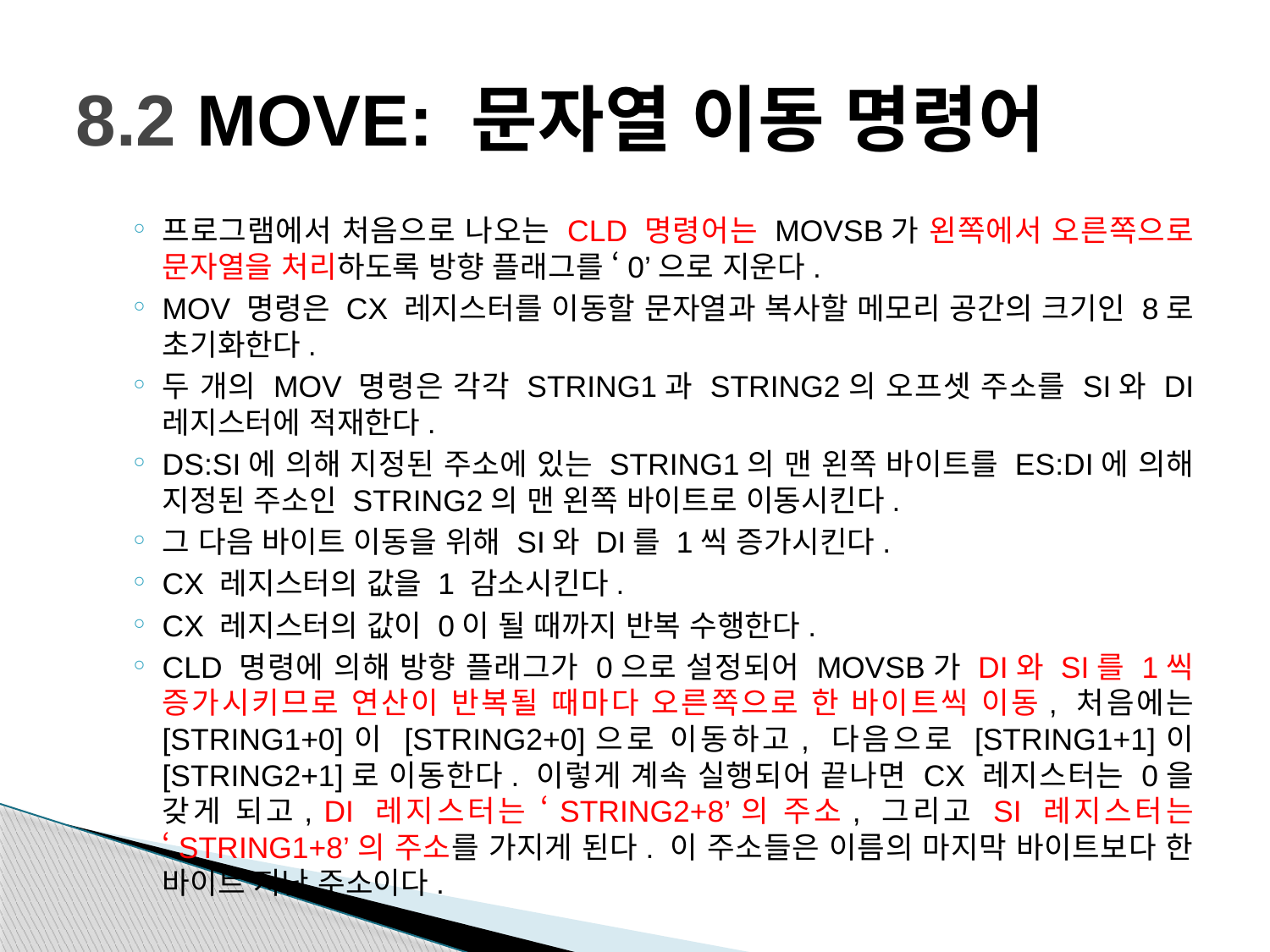

# 8.2 MOVE: 문자열 이동 명령어
프로그램에서 처음으로 나오는 CLD 명령어는 MOVSB가 왼쪽에서 오른쪽으로 문자열을 처리하도록 방향 플래그를 ‘0’으로 지운다.
MOV 명령은 CX 레지스터를 이동할 문자열과 복사할 메모리 공간의 크기인 8로 초기화한다.
두 개의 MOV 명령은 각각 STRING1과 STRING2의 오프셋 주소를 SI와 DI 레지스터에 적재한다.
DS:SI에 의해 지정된 주소에 있는 STRING1의 맨 왼쪽 바이트를 ES:DI에 의해 지정된 주소인 STRING2의 맨 왼쪽 바이트로 이동시킨다.
그 다음 바이트 이동을 위해 SI와 DI를 1씩 증가시킨다.
CX 레지스터의 값을 1 감소시킨다.
CX 레지스터의 값이 0이 될 때까지 반복 수행한다.
CLD 명령에 의해 방향 플래그가 0으로 설정되어 MOVSB가 DI와 SI를 1씩 증가시키므로 연산이 반복될 때마다 오른쪽으로 한 바이트씩 이동, 처음에는 [STRING1+0]이 [STRING2+0]으로 이동하고, 다음으로 [STRING1+1]이 [STRING2+1]로 이동한다. 이렇게 계속 실행되어 끝나면 CX 레지스터는 0을 갖게 되고, DI 레지스터는 ‘STRING2+8’의 주소, 그리고 SI 레지스터는 ‘STRING1+8’의 주소를 가지게 된다. 이 주소들은 이름의 마지막 바이트보다 한 바이트 지난 주소이다.